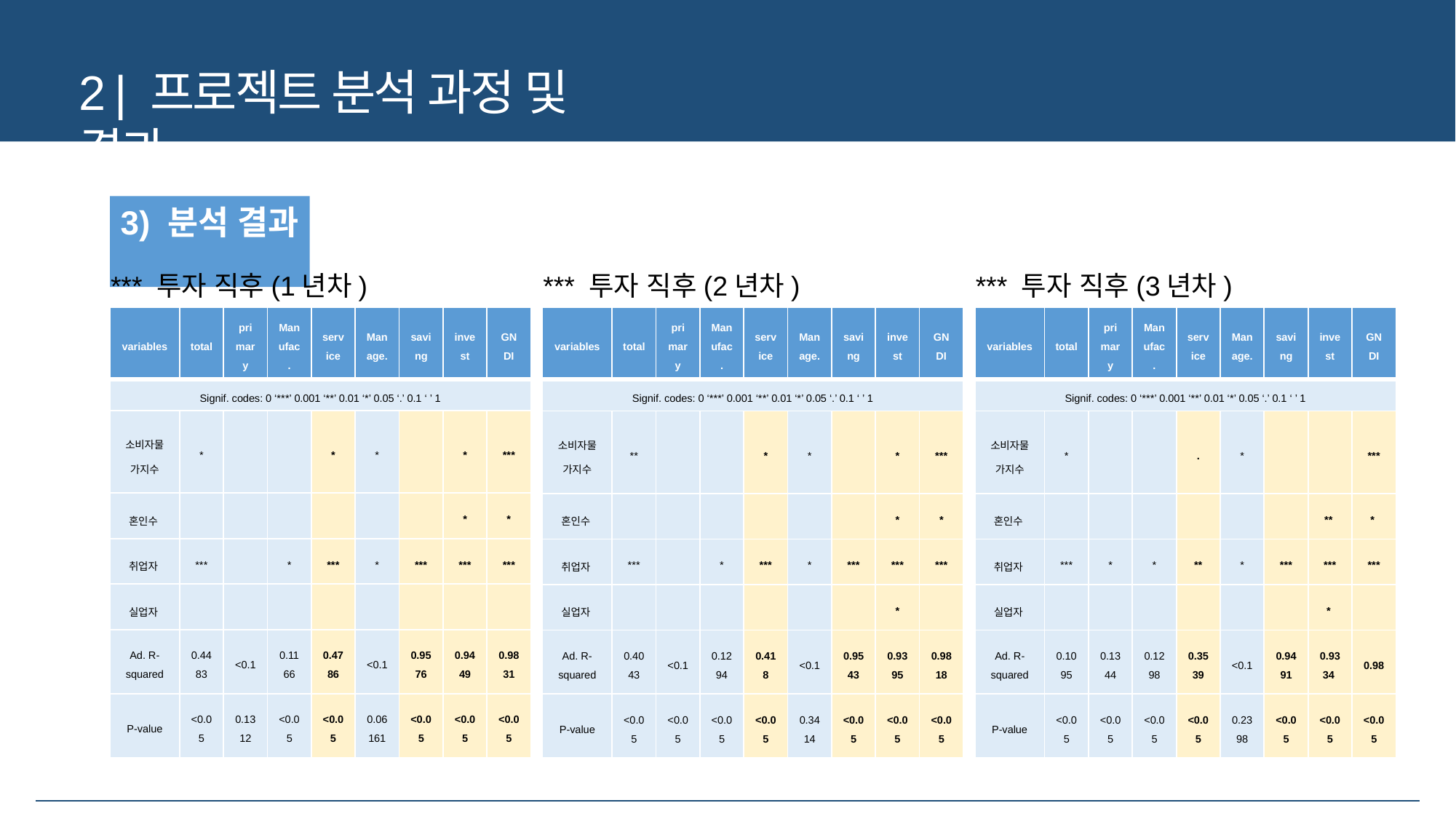

2 | 프로젝트 분석 과정 및 결과
3) 분석 결과
*** 투자 직후(1년차)
*** 투자 직후(2년차)
*** 투자 직후(3년차)
| variables | total | primary | Manufac. | service | Manage. | saving | invest | GNDI |
| --- | --- | --- | --- | --- | --- | --- | --- | --- |
| Signif. codes: 0 ‘\*\*\*’ 0.001 ‘\*\*’ 0.01 ‘\*’ 0.05 ‘.’ 0.1 ‘ ’ 1 |  |  |  |  |  |  |  |  |
| 소비자물가지수 | \*\* |  |  | \* | \* |  | \* | \*\*\* |
| 혼인수 |  |  |  |  |  |  | \* | \* |
| 취업자 | \*\*\* |  | \* | \*\*\* | \* | \*\*\* | \*\*\* | \*\*\* |
| 실업자 |  |  |  |  |  |  | \* |  |
| Ad. R-squared | 0.4043 | <0.1 | 0.1294 | 0.418 | <0.1 | 0.9543 | 0.9395 | 0.9818 |
| P-value | <0.05 | <0.05 | <0.05 | <0.05 | 0.3414 | <0.05 | <0.05 | <0.05 |
| variables | total | primary | Manufac. | service | Manage. | saving | invest | GNDI |
| --- | --- | --- | --- | --- | --- | --- | --- | --- |
| Signif. codes: 0 ‘\*\*\*’ 0.001 ‘\*\*’ 0.01 ‘\*’ 0.05 ‘.’ 0.1 ‘ ’ 1 |  |  |  |  |  |  |  |  |
| 소비자물가지수 | \* |  |  | . | \* |  |  | \*\*\* |
| 혼인수 |  |  |  |  |  |  | \*\* | \* |
| 취업자 | \*\*\* | \* | \* | \*\* | \* | \*\*\* | \*\*\* | \*\*\* |
| 실업자 |  |  |  |  |  |  | \* |  |
| Ad. R-squared | 0.1095 | 0.1344 | 0.1298 | 0.3539 | <0.1 | 0.9491 | 0.9334 | 0.98 |
| P-value | <0.05 | <0.05 | <0.05 | <0.05 | 0.2398 | <0.05 | <0.05 | <0.05 |
| variables | total | primary | Manufac. | service | Manage. | saving | invest | GNDI |
| --- | --- | --- | --- | --- | --- | --- | --- | --- |
| Signif. codes: 0 ‘\*\*\*’ 0.001 ‘\*\*’ 0.01 ‘\*’ 0.05 ‘.’ 0.1 ‘ ’ 1 |  |  |  |  |  |  |  |  |
| 소비자물가지수 | \* |  |  | \* | \* |  | \* | \*\*\* |
| 혼인수 |  |  |  |  |  |  | \* | \* |
| 취업자 | \*\*\* |  | \* | \*\*\* | \* | \*\*\* | \*\*\* | \*\*\* |
| 실업자 |  |  |  |  |  |  |  |  |
| Ad. R-squared | 0.4483 | <0.1 | 0.1166 | 0.4786 | <0.1 | 0.9576 | 0.9449 | 0.9831 |
| P-value | <0.05 | 0.1312 | <0.05 | <0.05 | 0.06161 | <0.05 | <0.05 | <0.05 |